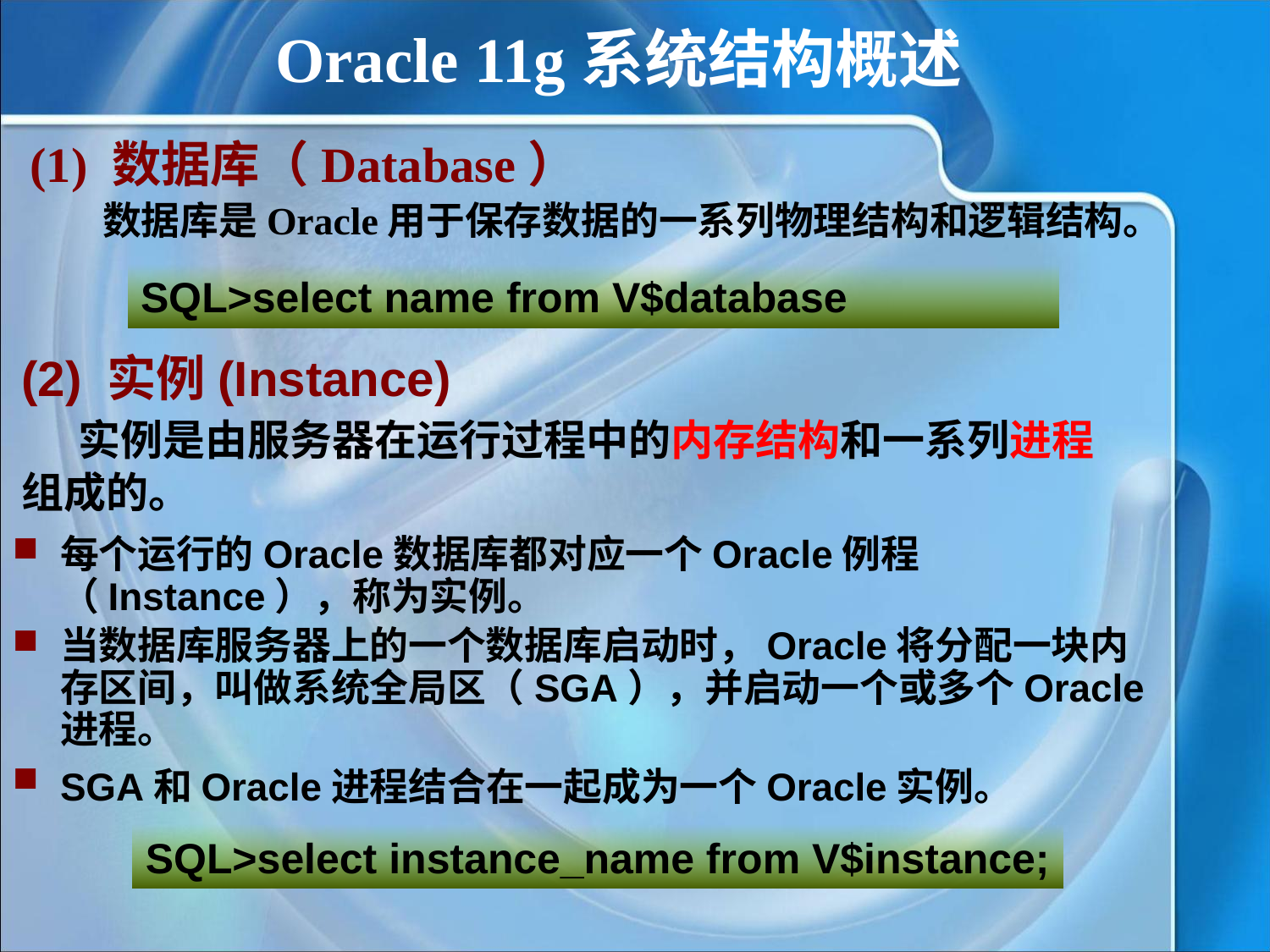

Oracle 11g系统结构概述
 (1) 数据库（Database）
　　数据库是Oracle用于保存数据的一系列物理结构和逻辑结构。
SQL>select name from V$database
(2) 实例(Instance)
    实例是由服务器在运行过程中的内存结构和一系列进程组成的。
每个运行的Oracle数据库都对应一个Oracle例程（Instance），称为实例。
当数据库服务器上的一个数据库启动时，Oracle将分配一块内存区间，叫做系统全局区（SGA），并启动一个或多个Oracle进程。
SGA和Oracle进程结合在一起成为一个Oracle实例。
SQL>select instance_name from V$instance;
8